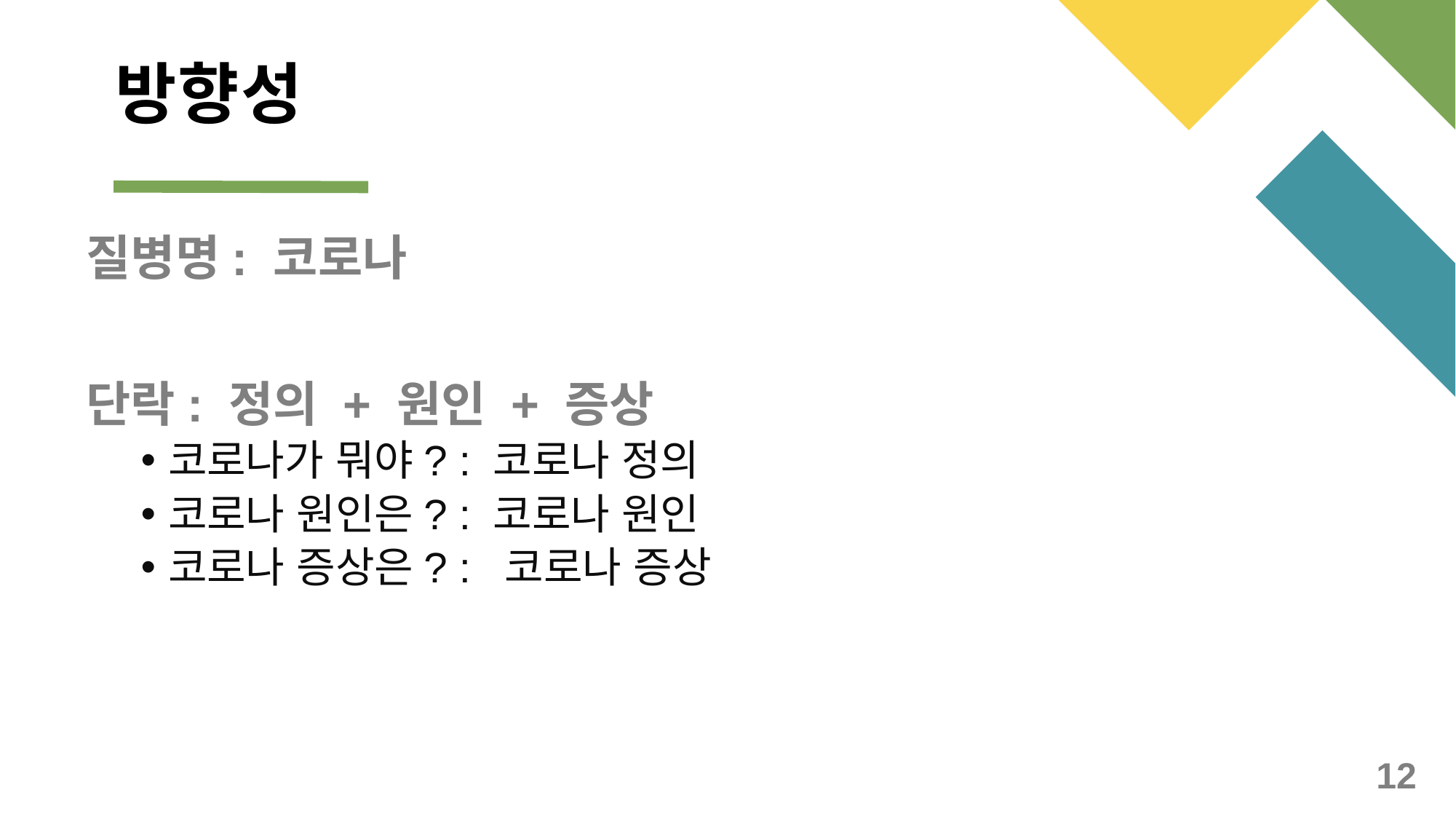

# 방향성
질병명: 코로나

단락: 정의 + 원인 + 증상
코로나가 뭐야? : 코로나 정의
코로나 원인은? : 코로나 원인
코로나 증상은? :  코로나 증상
12